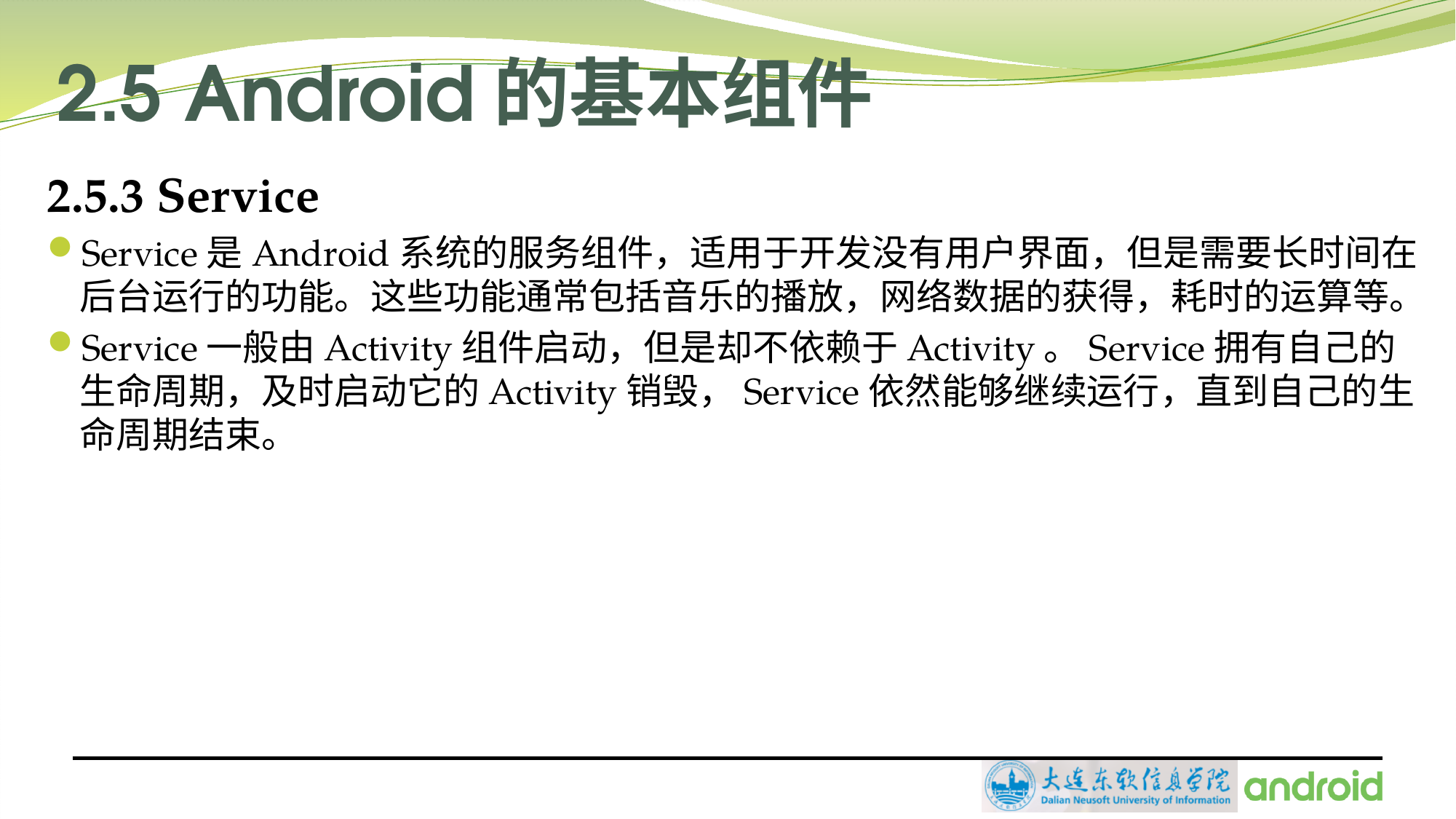

# 2.5 Android的基本组件
2.5.3 Service
Service是Android系统的服务组件，适用于开发没有用户界面，但是需要长时间在后台运行的功能。这些功能通常包括音乐的播放，网络数据的获得，耗时的运算等。
Service一般由Activity组件启动，但是却不依赖于Activity。Service拥有自己的生命周期，及时启动它的Activity销毁，Service依然能够继续运行，直到自己的生命周期结束。